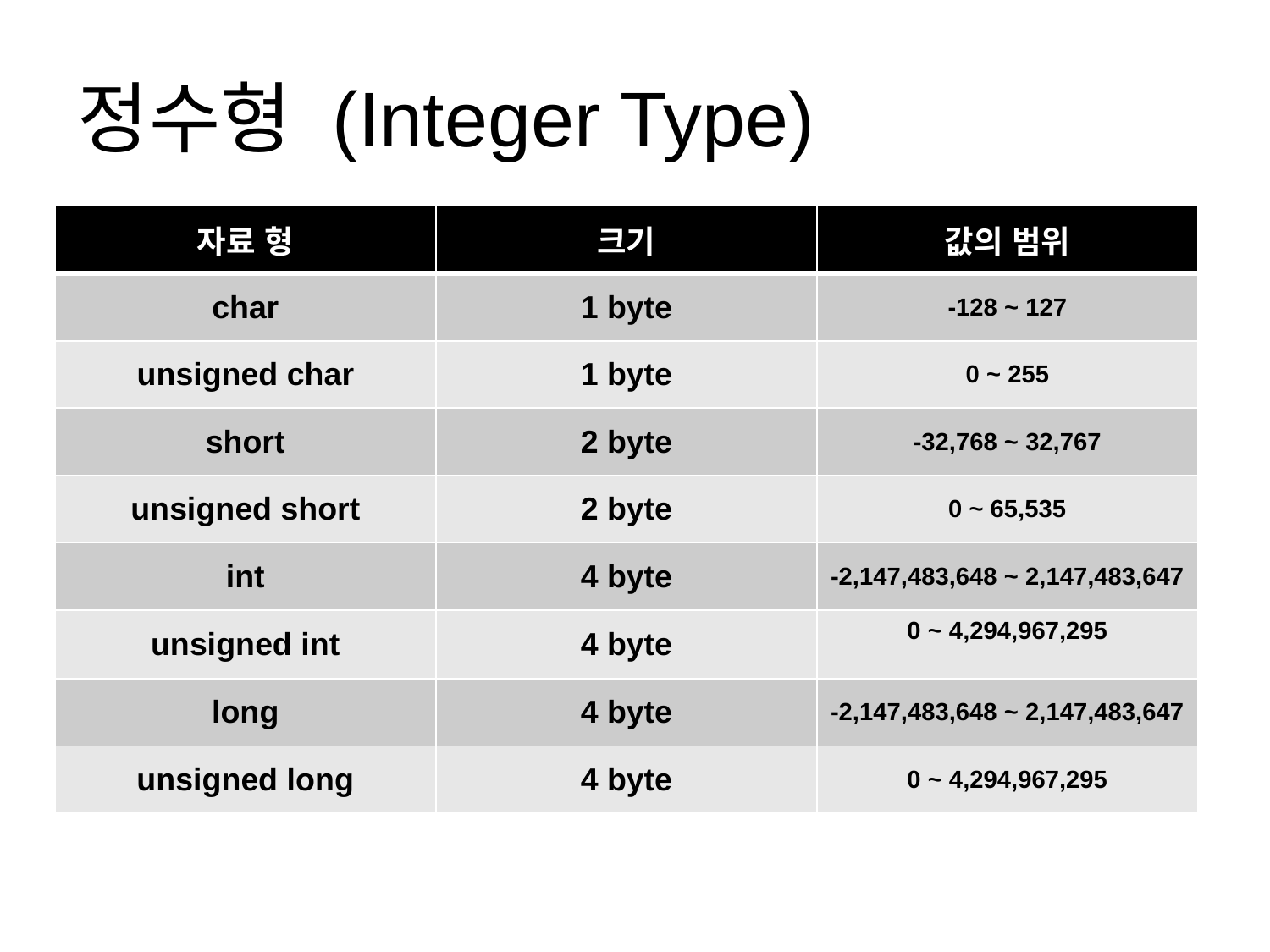

# 정수형 (Integer Type)
| 자료 형 | 크기 | 값의 범위 |
| --- | --- | --- |
| char | 1 byte | -128 ~ 127 |
| unsigned char | 1 byte | 0 ~ 255 |
| short | 2 byte | -32,768 ~ 32,767 |
| unsigned short | 2 byte | 0 ~ 65,535 |
| int | 4 byte | -2,147,483,648 ~ 2,147,483,647 |
| unsigned int | 4 byte | 0 ~ 4,294,967,295 |
| long | 4 byte | -2,147,483,648 ~ 2,147,483,647 |
| unsigned long | 4 byte | 0 ~ 4,294,967,295 |